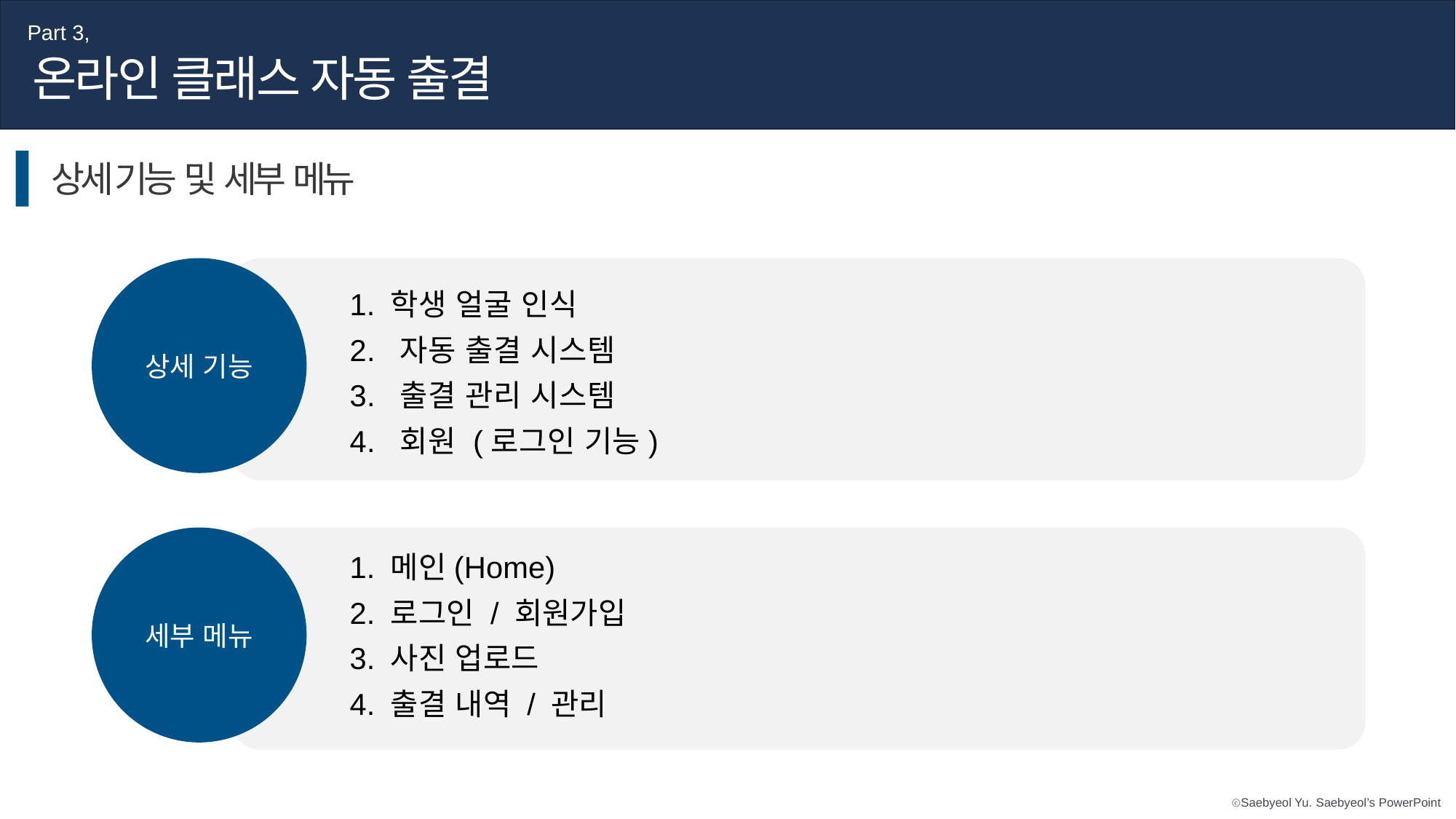

Part 3,
온라인 클래스 자동 출결

상세 기능  및  세부  메뉴
상세 기능

학생 얼굴 인식

2.  자동 출결 시스템

3.  출결 관리 시스템

4.  회원 (로그인 기능)

세부 메뉴

메인(Home)

로그인 / 회원가입

사진 업로드

4. 출결 내역 / 관리